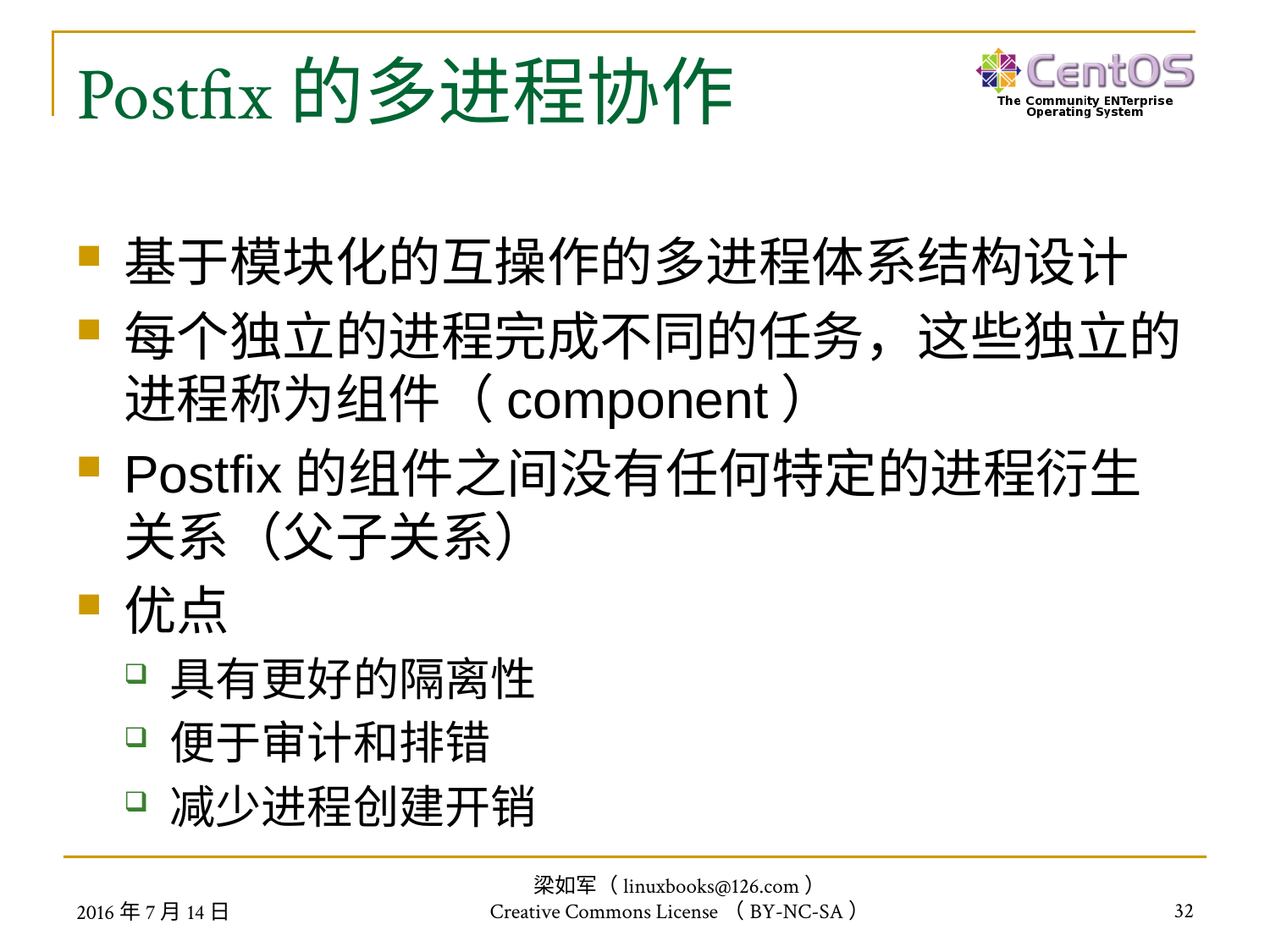

# Postfix的多进程协作
基于模块化的互操作的多进程体系结构设计
每个独立的进程完成不同的任务，这些独立的进程称为组件（component）
Postfix的组件之间没有任何特定的进程衍生关系（父子关系）
优点
具有更好的隔离性
便于审计和排错
减少进程创建开销
梁如军（linuxbooks@126.com）
Creative Commons License（BY-NC-SA）
2016年7月14日
32